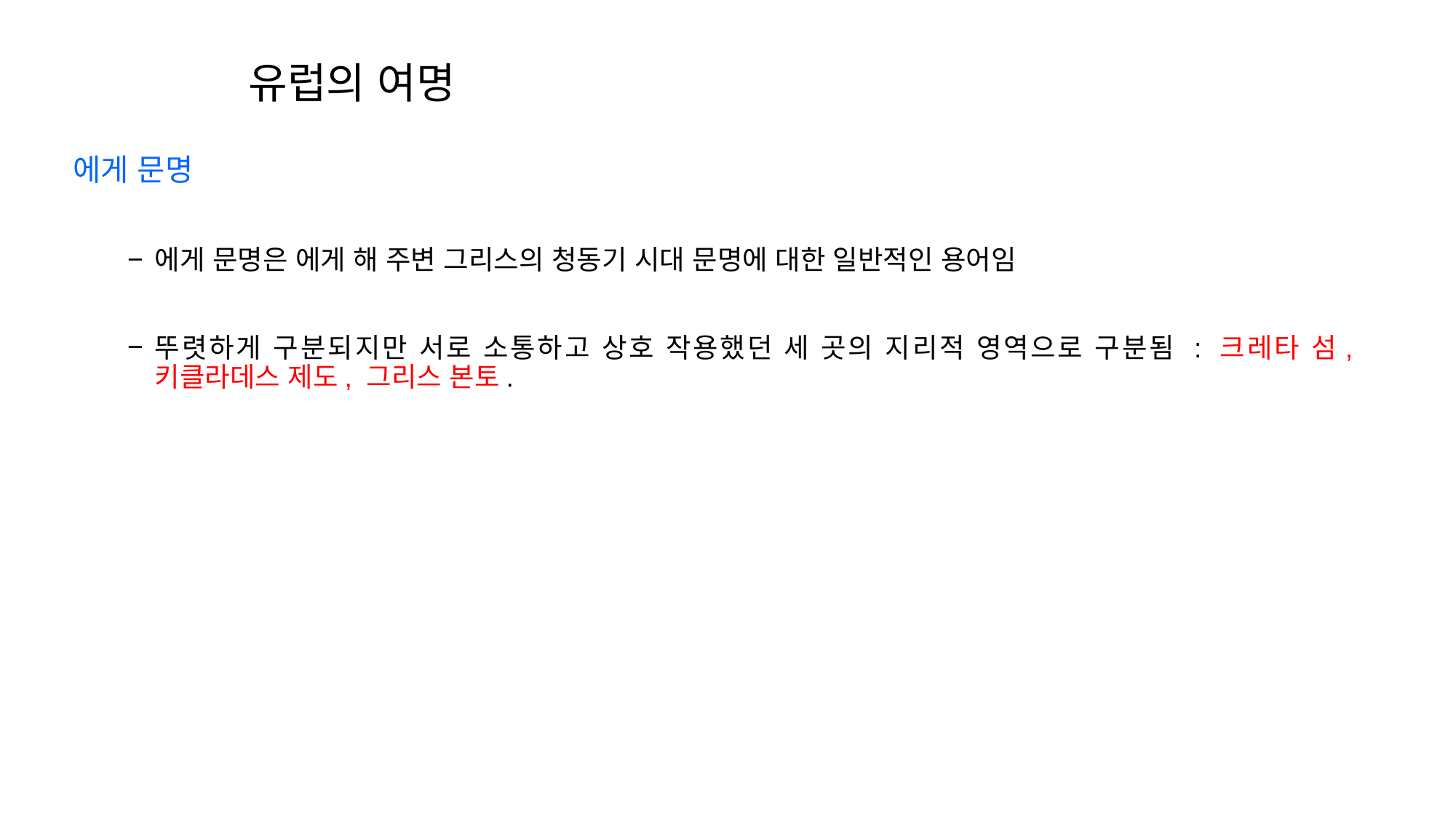

유럽의 여명
에게 문명

에게 문명은 에게 해 주변 그리스의 청동기 시대 문명에 대한 일반적인 용어임

뚜렷하게 구분되지만 서로 소통하고 상호 작용했던 세 곳의 지리적 영역으로 구분됨 : 크레타 섬, 키클라데스 제도, 그리스 본토.